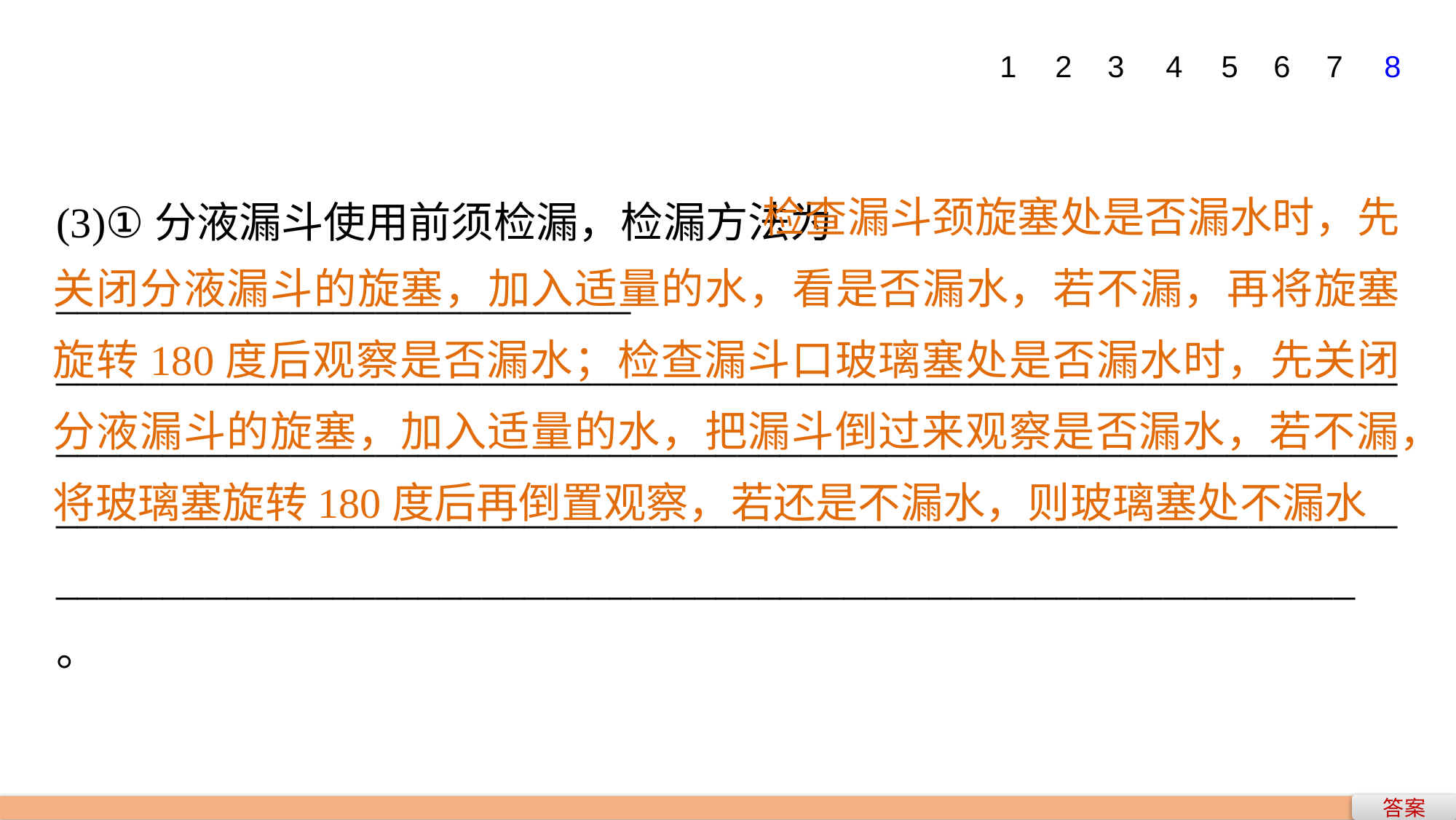

1
2
3
4
5
6
7
8
                                                                         检查漏斗颈旋塞处是否漏水时，先关闭分液漏斗的旋塞，加入适量的水，看是否漏水，若不漏，再将旋塞旋转180度后观察是否漏水；检查漏斗口玻璃塞处是否漏水时，先关闭分液漏斗的旋塞，加入适量的水，把漏斗倒过来观察是否漏水，若不漏，将玻璃塞旋转180度后再倒置观察，若还是不漏水，则玻璃塞处不漏水
(3)①分液漏斗使用前须检漏，检漏方法为___________________________
__________________________________________________________________________________________________________________________________________________________________________________________________________________________________________________________。
答案